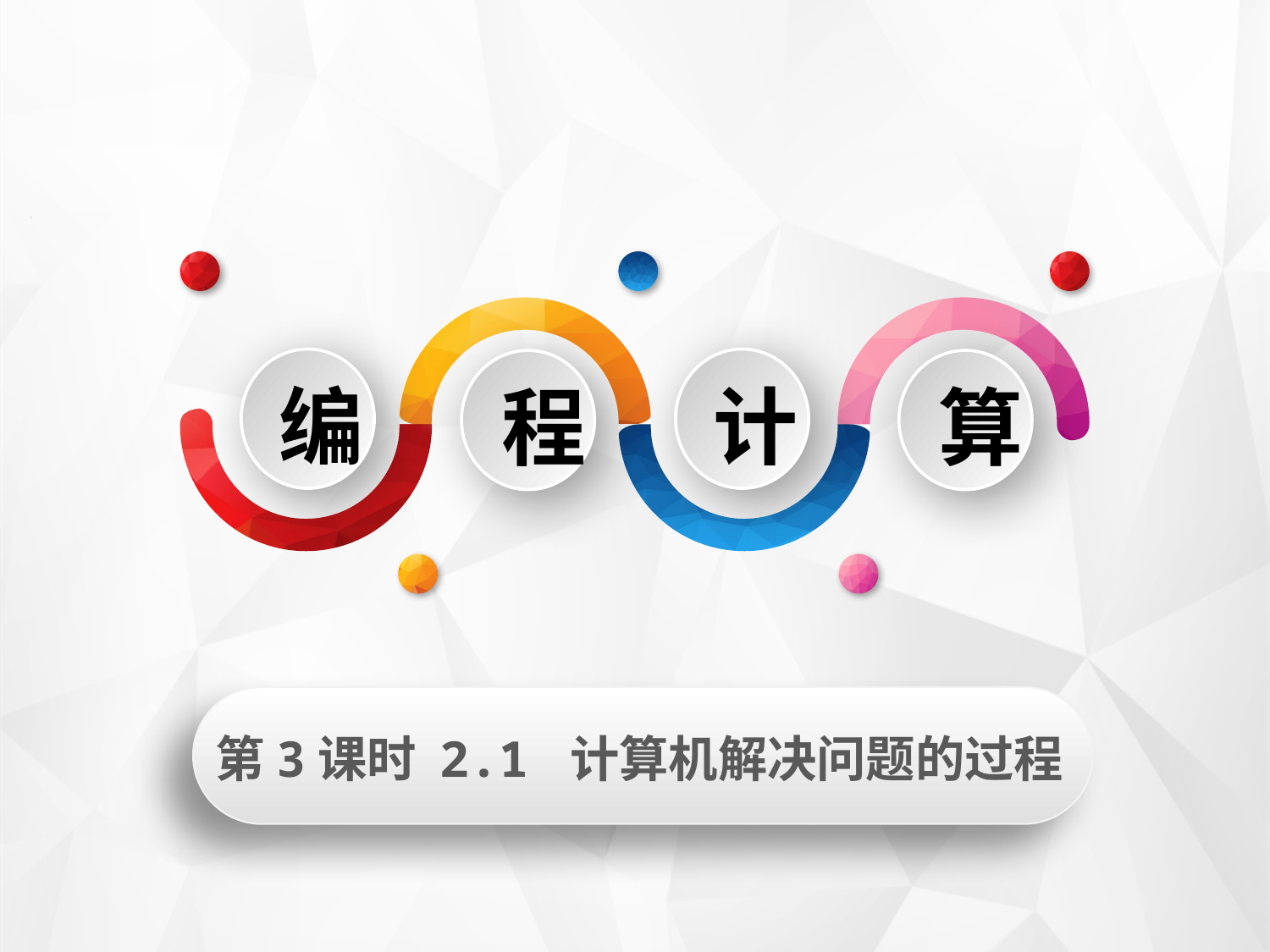

编

计

程

算

第3课时 2.1 计算机解决问题的过程